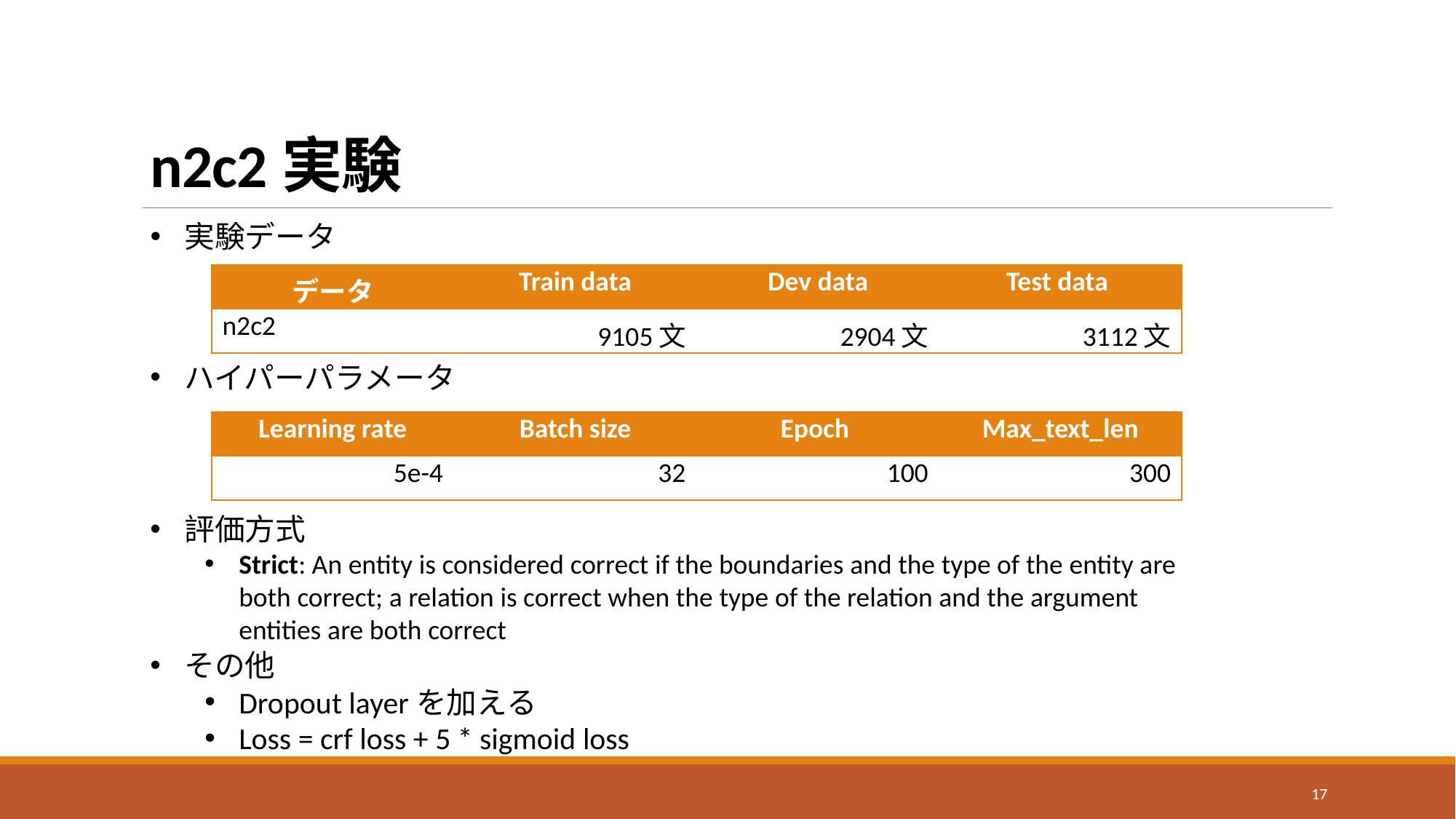

# n2c2実験
実験データ

| データ | Train data | Dev data | Test data |
| --- | --- | --- | --- |
| n2c2 | 9105文 | 2904文 | 3112文 |
ハイパーパラメータ
| Learning rate | Batch size | Epoch | Max\_text\_len |
| --- | --- | --- | --- |
| 5e-4 | 32 | 100 | 300 |
評価方式
Strict: An entity is considered correct if the boundaries and the type of the entity are both correct; a relation is correct when the type of the relation and the argument entities are both correct

その他
Dropout layerを加える
Loss = crf loss + 5 * sigmoid loss
17